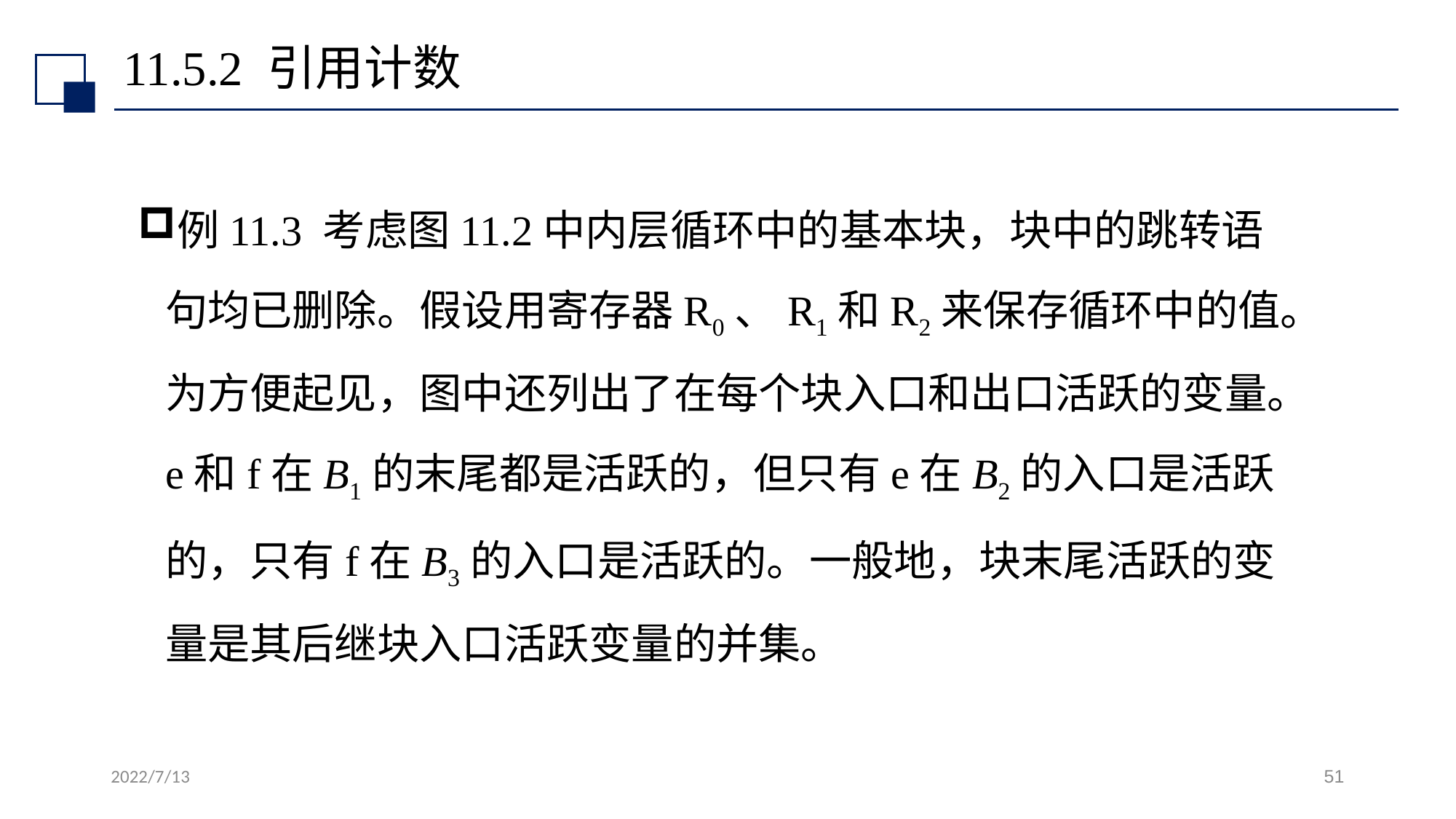

# 11.5.2 引用计数
例11.3 考虑图11.2中内层循环中的基本块，块中的跳转语句均已删除。假设用寄存器R0、R1和R2来保存循环中的值。为方便起见，图中还列出了在每个块入口和出口活跃的变量。e和f在B1的末尾都是活跃的，但只有e在B2的入口是活跃的，只有f在B3的入口是活跃的。一般地，块末尾活跃的变量是其后继块入口活跃变量的并集。
2022/7/13
51